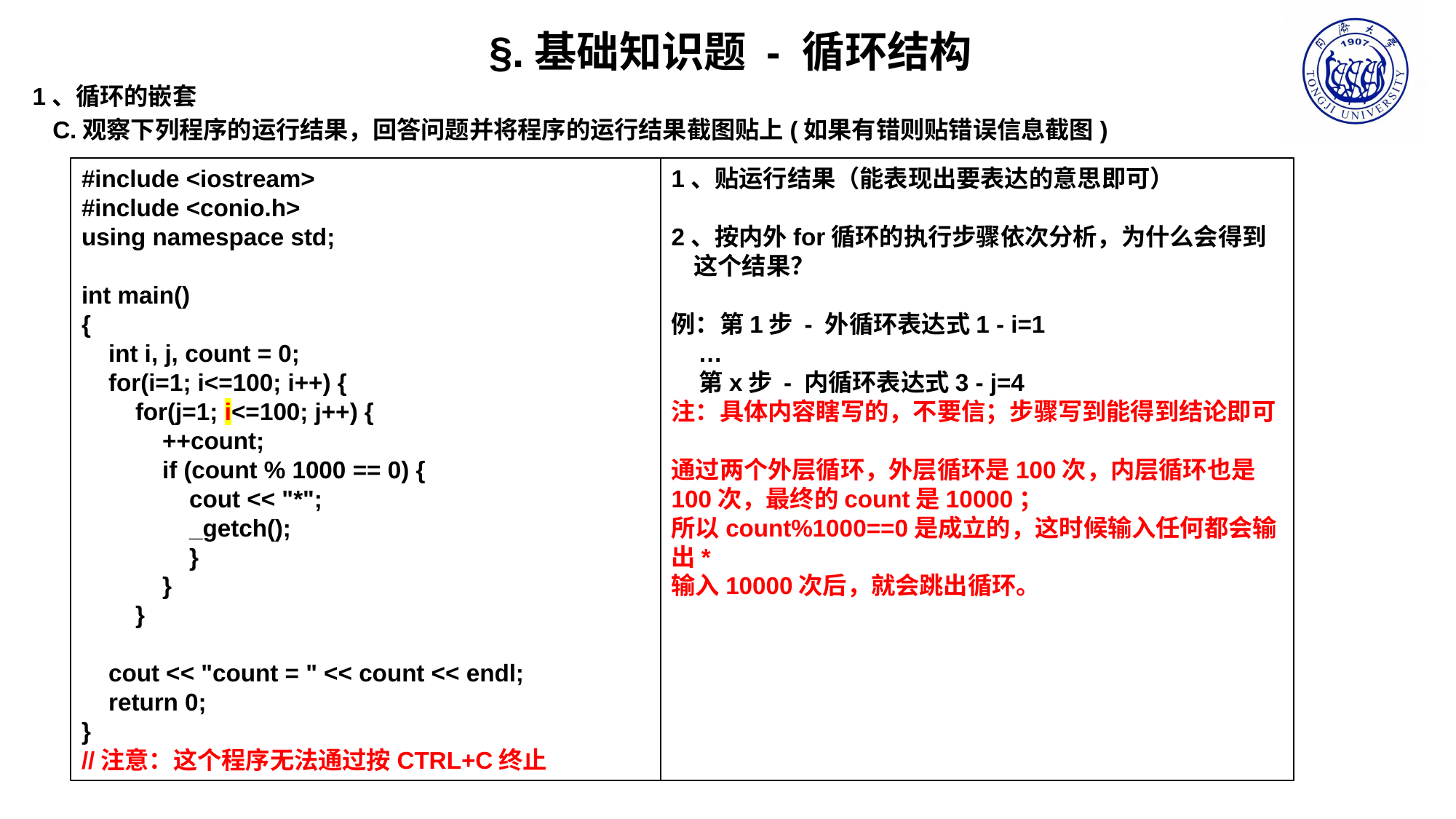

§.基础知识题 - 循环结构
1、循环的嵌套
   C.观察下列程序的运行结果，回答问题并将程序的运行结果截图贴上(如果有错则贴错误信息截图)
#include <iostream>
#include <conio.h>
using namespace std;

int main()
{
    int i, j, count = 0;
    for(i=1; i<=100; i++) {
        for(j=1; i<=100; j++) {
            ++count;
            if (count % 1000 == 0) {
                cout << "*";
                _getch();
                }
            }
        }

    cout << "count = " << count << endl;
    return 0;
}
//注意：这个程序无法通过按CTRL+C终止
1、贴运行结果（能表现出要表达的意思即可）

2、按内外for循环的执行步骤依次分析，为什么会得到
   这个结果？

例：第1步 - 外循环表达式1 - i=1
    …
    第x步 - 内循环表达式3 - j=4
注：具体内容瞎写的，不要信；步骤写到能得到结论即可

通过两个外层循环，外层循环是100次，内层循环也是100次，最终的count是10000；
所以count%1000==0是成立的，这时候输入任何都会输出*
输入10000次后，就会跳出循环。